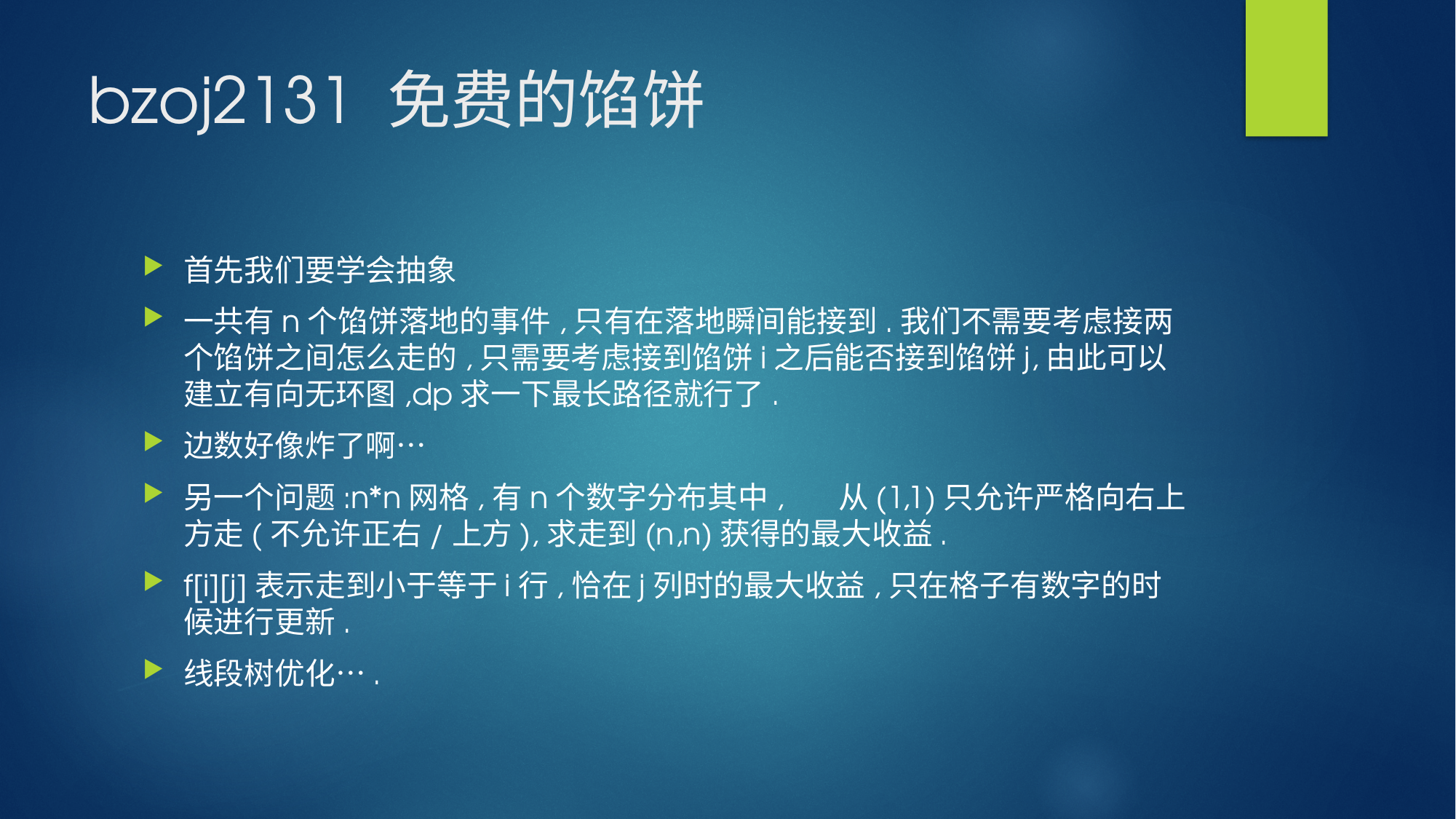

# bzoj2131 免费的馅饼
首先我们要学会抽象
一共有n个馅饼落地的事件,只有在落地瞬间能接到.我们不需要考虑接两个馅饼之间怎么走的,只需要考虑接到馅饼i之后能否接到馅饼j,由此可以建立有向无环图,dp求一下最长路径就行了.
边数好像炸了啊…
另一个问题:n*n网格,有n个数字分布其中,	从(1,1)只允许严格向右上方走(不允许正右/上方),求走到(n,n)获得的最大收益.
f[i][j]表示走到小于等于i行,恰在j列时的最大收益,只在格子有数字的时候进行更新.
线段树优化….